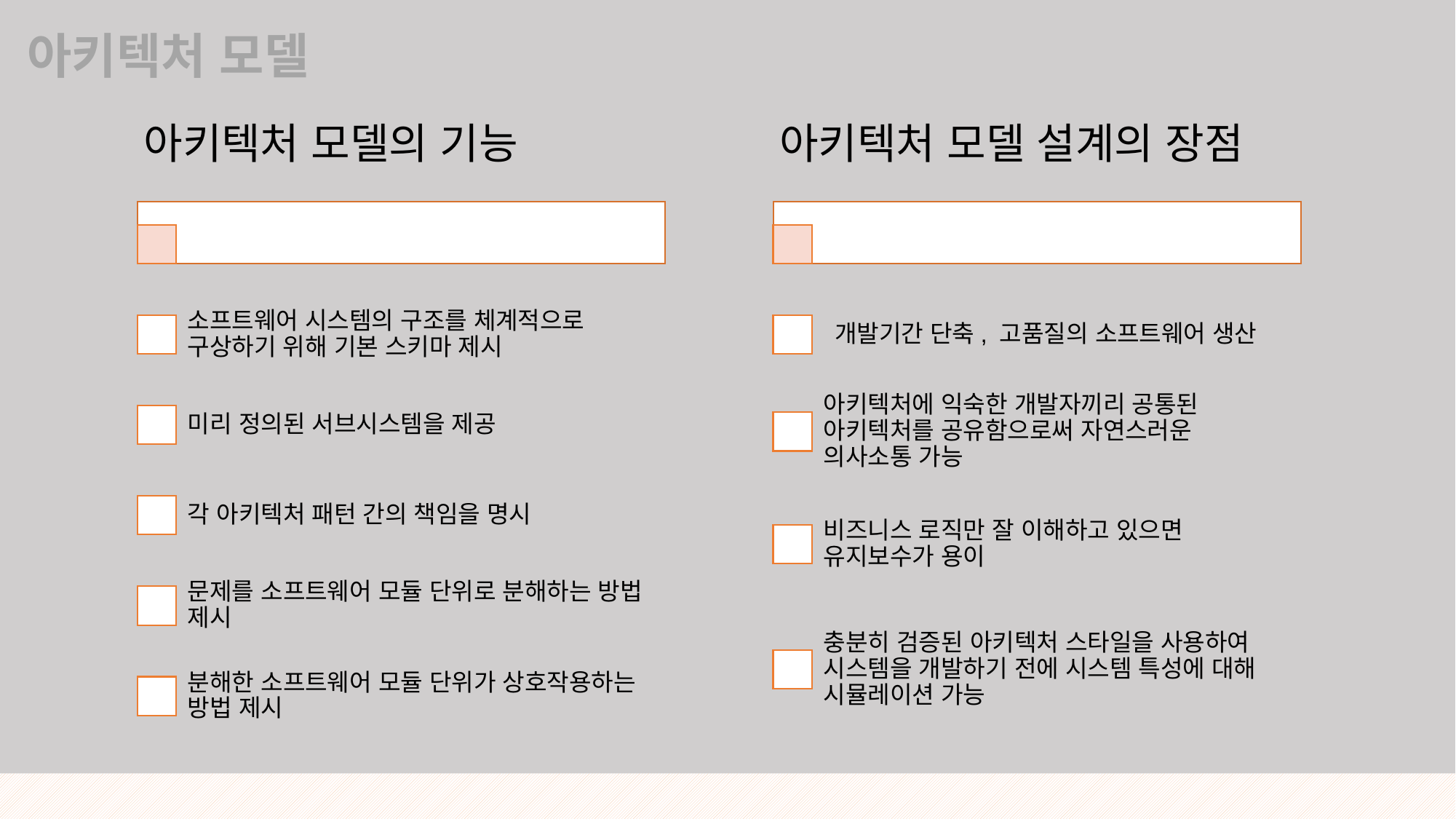

아키텍처 모델
아키텍처 모델의 기능
소프트웨어 시스템의 구조를 체계적으로 구상하기 위해 기본 스키마 제시
미리 정의된 서브시스템을 제공
각 아키텍처 패턴 간의 책임을 명시
문제를 소프트웨어 모듈 단위로 분해하는 방법 제시
분해한 소프트웨어 모듈 단위가 상호작용하는 방법 제시
아키텍처 모델 설계의 장점
 개발기간 단축, 고품질의 소프트웨어 생산
아키텍처에 익숙한 개발자끼리 공통된 아키텍처를 공유함으로써 자연스러운 의사소통 가능
비즈니스 로직만 잘 이해하고 있으면 유지보수가 용이
충분히 검증된 아키텍처 스타일을 사용하여 시스템을 개발하기 전에 시스템 특성에 대해 시뮬레이션 가능